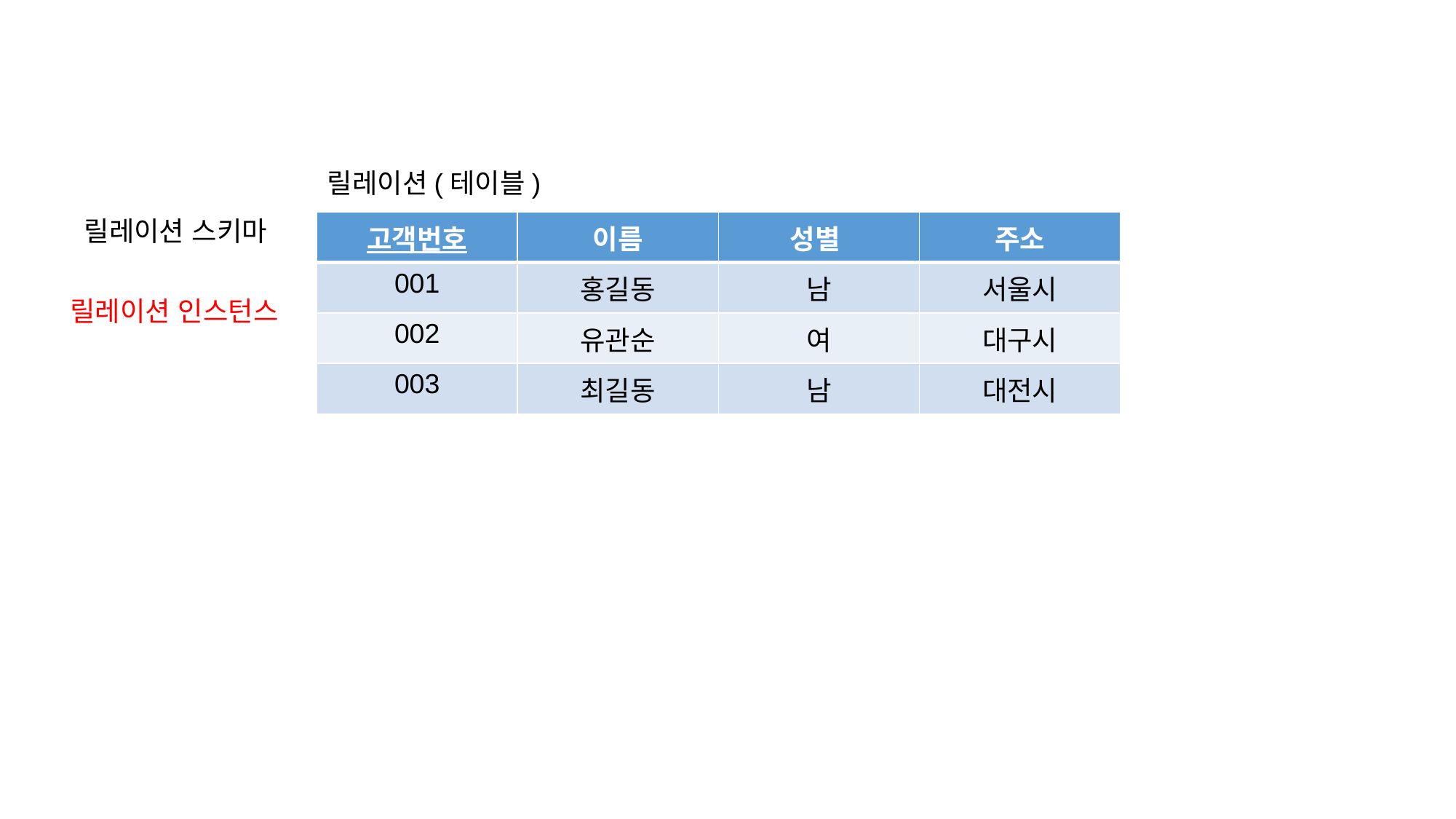

릴레이션(테이블)
릴레이션 스키마
| 고객번호 | 이름 | 성별 | 주소 |
| --- | --- | --- | --- |
| 001 | 홍길동 | 남 | 서울시 |
| 002 | 유관순 | 여 | 대구시 |
| 003 | 최길동 | 남 | 대전시 |
릴레이션 인스턴스